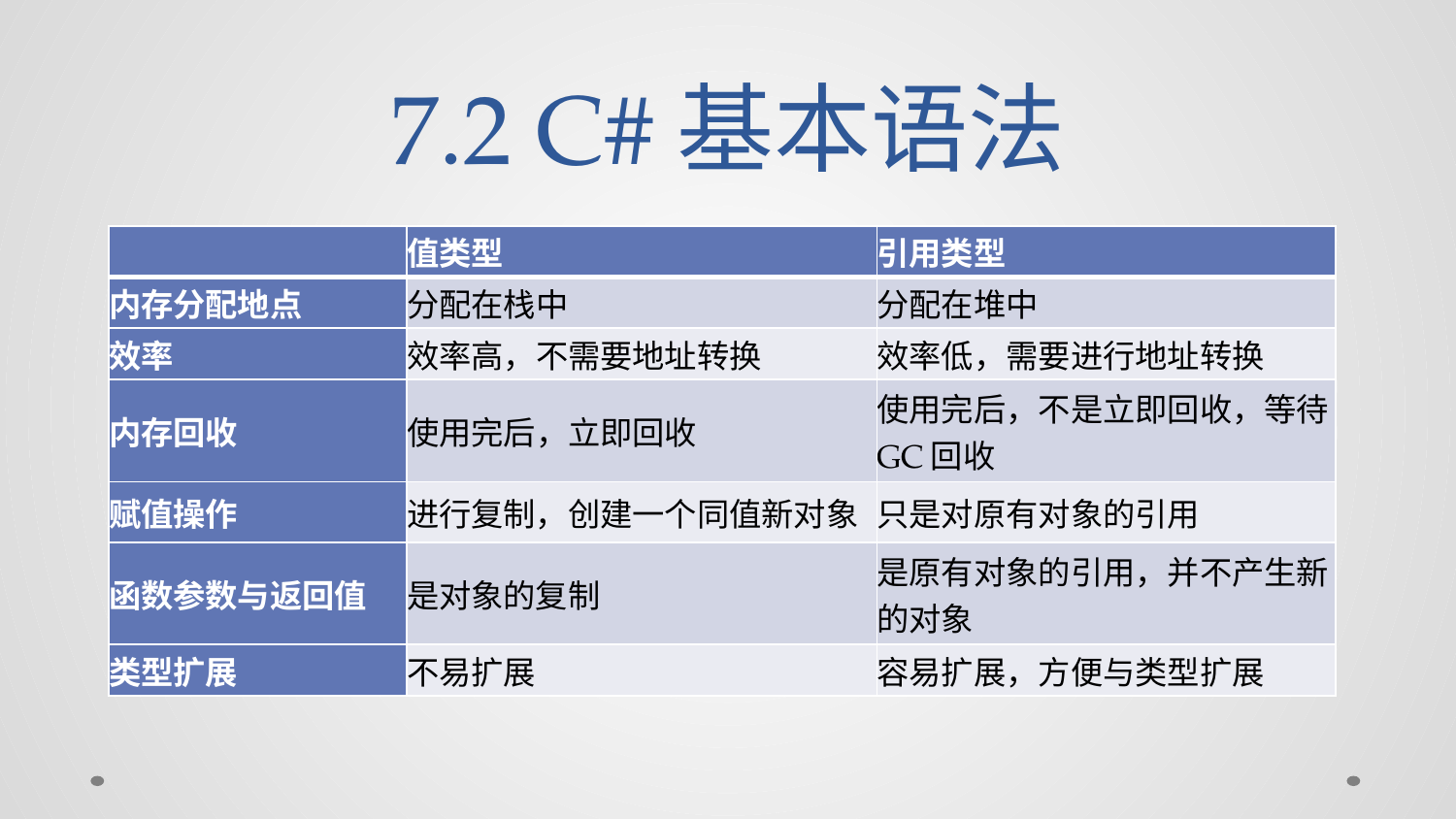

# 7.2 C#基本语法
|  | 值类型 | 引用类型 |
| --- | --- | --- |
| 内存分配地点 | 分配在栈中 | 分配在堆中 |
| 效率 | 效率高，不需要地址转换 | 效率低，需要进行地址转换 |
| 内存回收 | 使用完后，立即回收 | 使用完后，不是立即回收，等待GC回收 |
| 赋值操作 | 进行复制，创建一个同值新对象 | 只是对原有对象的引用 |
| 函数参数与返回值 | 是对象的复制 | 是原有对象的引用，并不产生新的对象 |
| 类型扩展 | 不易扩展 | 容易扩展，方便与类型扩展 |